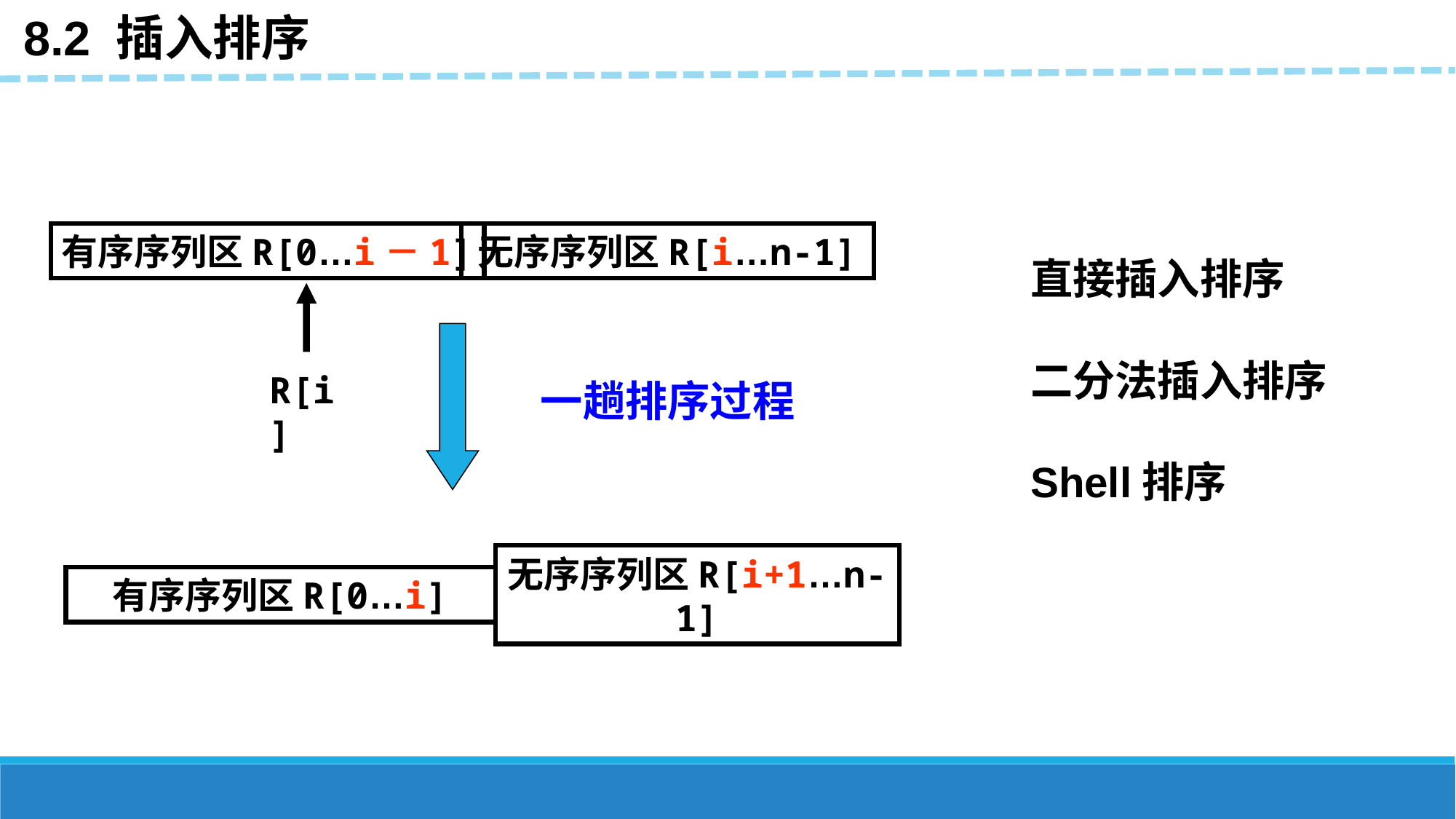

8.2 插入排序
有序序列区R[0…i－1]
无序序列区R[i…n-1]
直接插入排序

二分法插入排序

Shell排序

R[i]
一趟排序过程
有序序列区R[0…i]
无序序列区R[i+1…n-1]